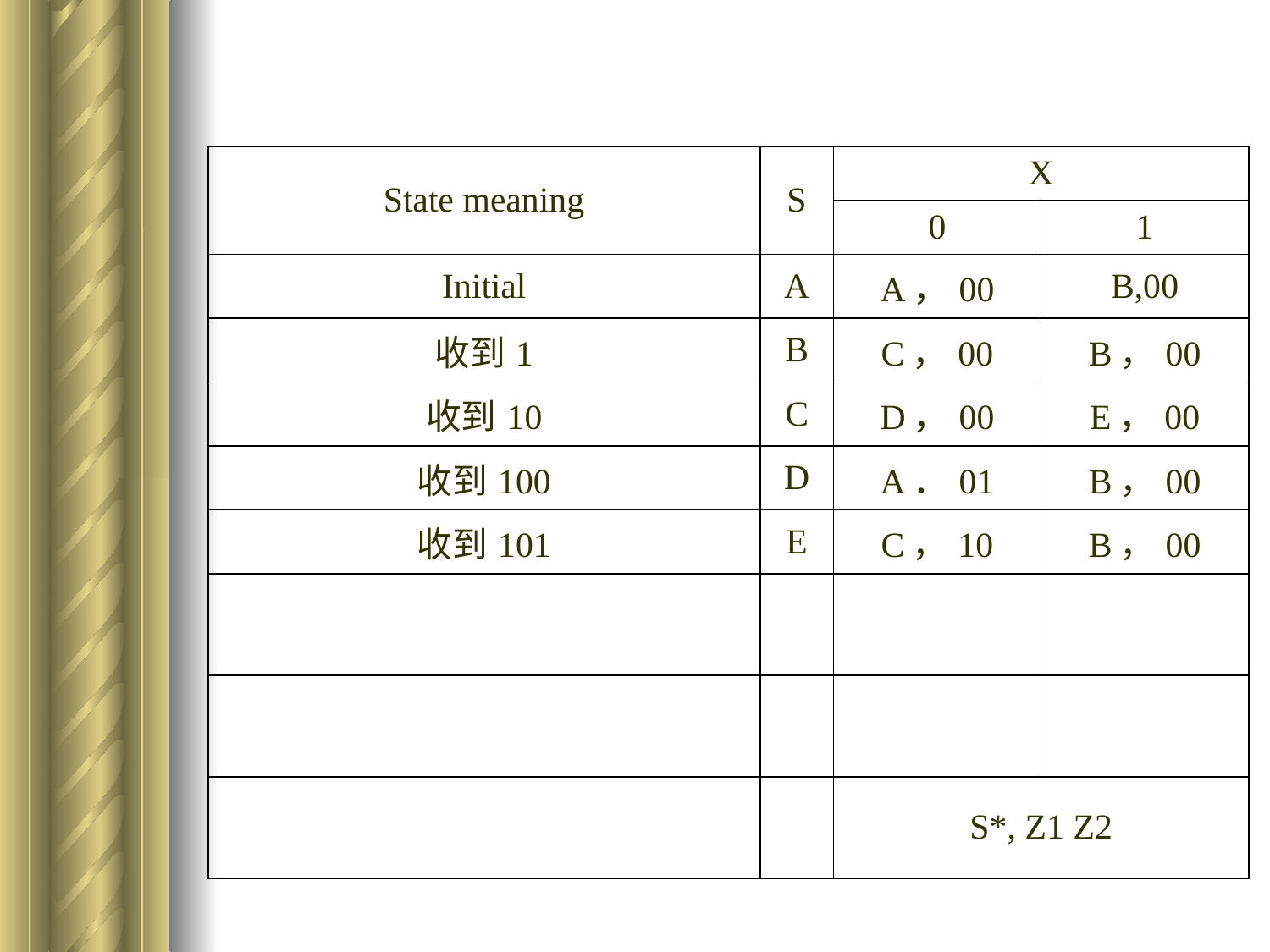

#
| State meaning | S | X |  |
| --- | --- | --- | --- |
|  |  | 0 | 1 |
| Initial | A | A，00 | B,00 |
| 收到1 | B | C，00 | B，00 |
| 收到10 | C | D，00 | E，00 |
| 收到100 | D | A．01 | B，00 |
| 收到101 | E | C，10 | B，00 |
|  |  |  |  |
|  |  |  |  |
|  |  | S\*, Z1 Z2 |  |